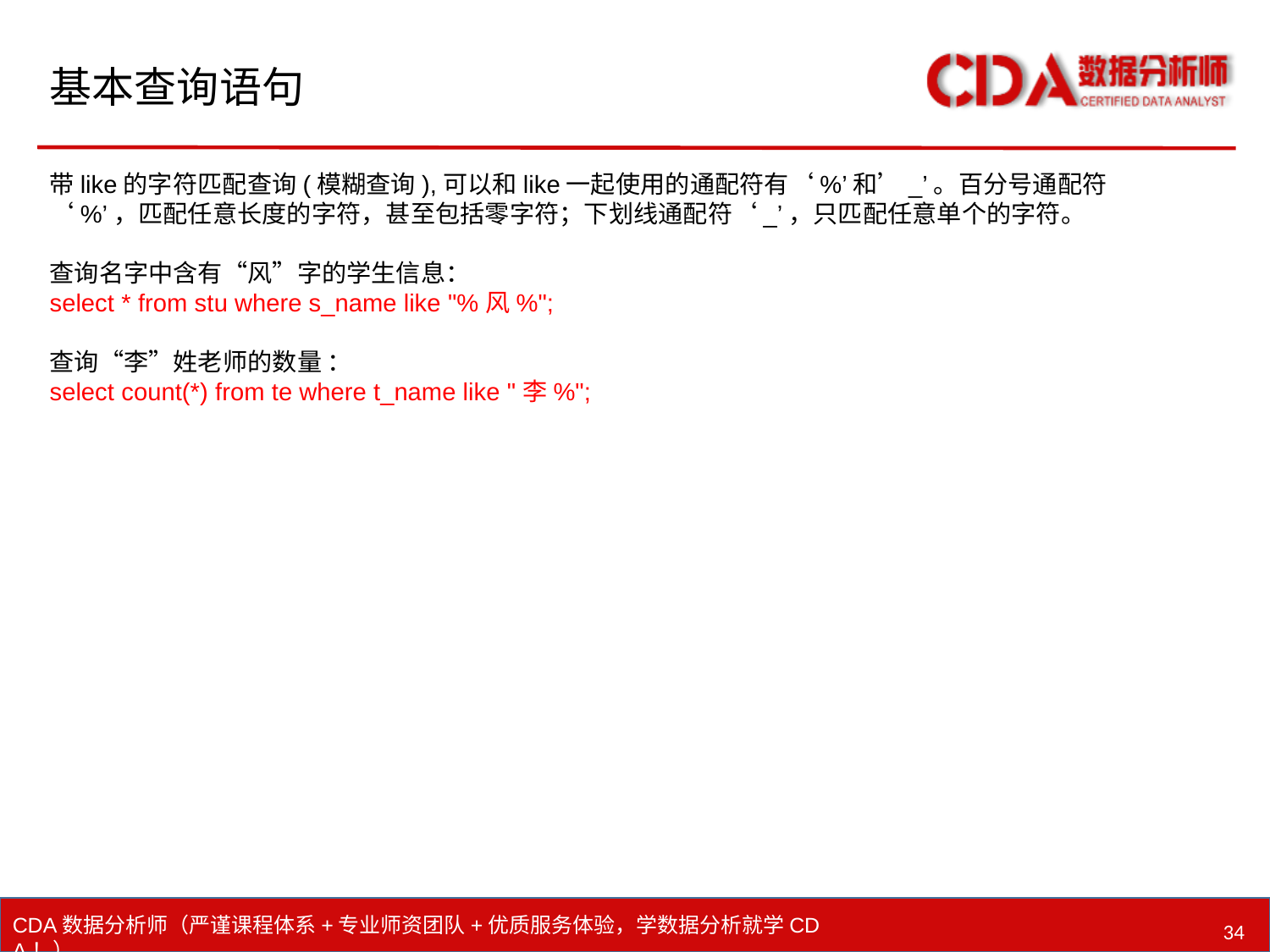

# 基本查询语句
带like的字符匹配查询(模糊查询),可以和like一起使用的通配符有‘%’和’_’。百分号通配符‘%’，匹配任意长度的字符，甚至包括零字符；下划线通配符‘_’，只匹配任意单个的字符。

查询名字中含有“风”字的学生信息：
select * from stu where s_name like "%风%";

查询“李”姓老师的数量 ：
select count(*) from te where t_name like "李%";

34